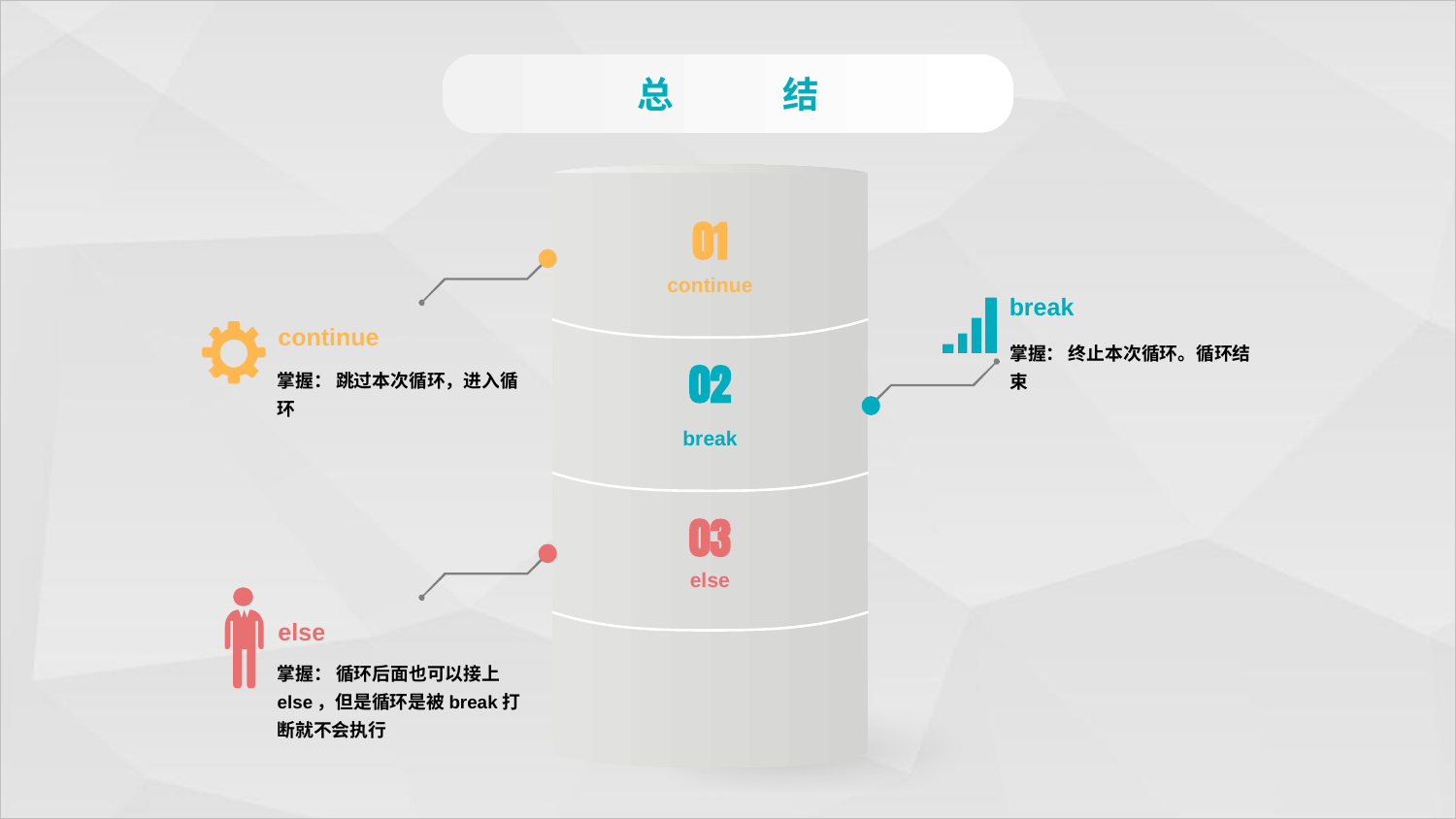

总	结

01
continue

break

掌握： 终止本次循环。循环结束
continue

掌握： 跳过本次循环，进入循环
02
break

03
else

else
掌握： 循环后面也可以接上else，但是循环是被break打断就不会执行